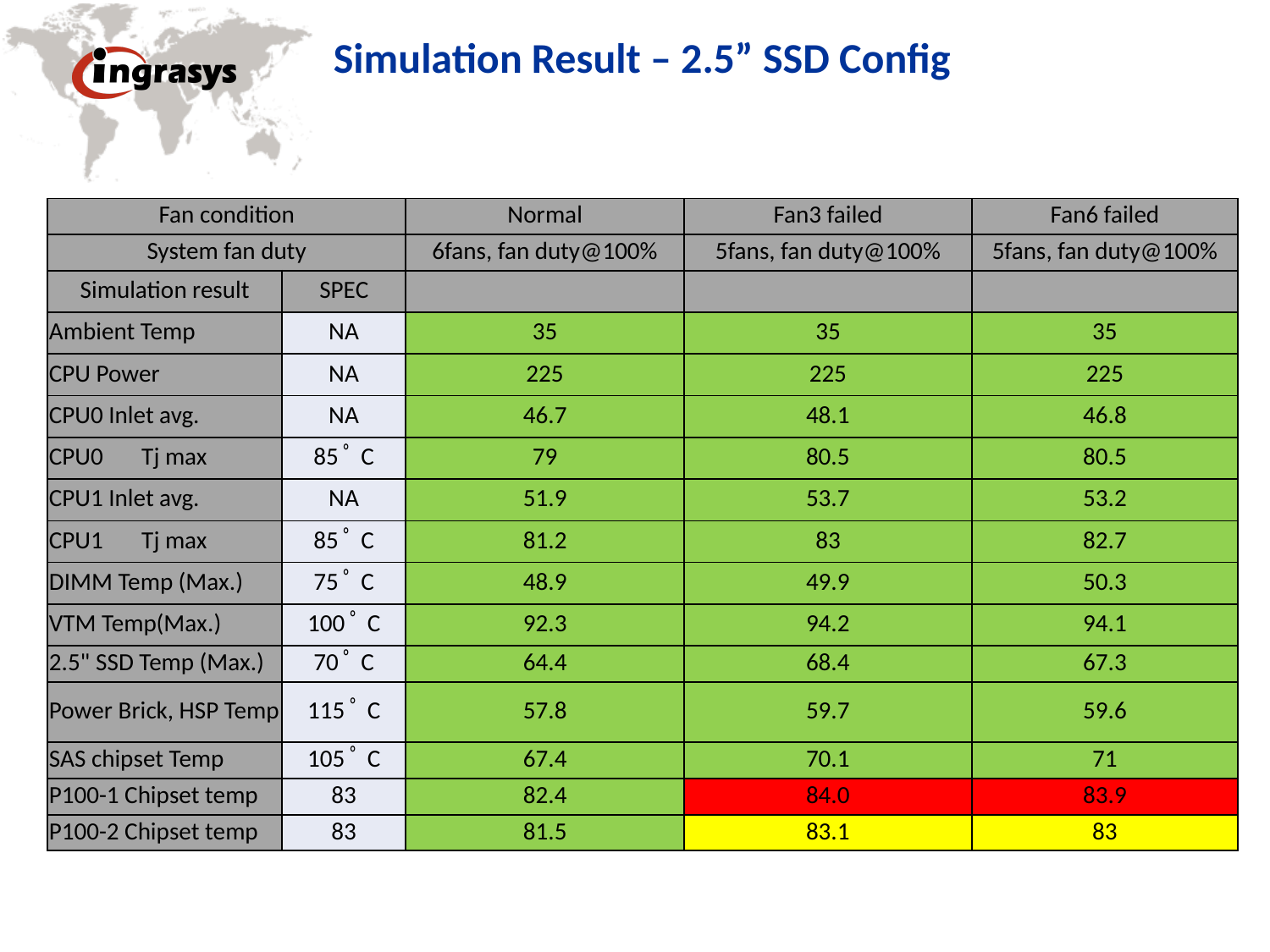

Simulation Result – 2.5” SSD Config
| Fan condition |  | Normal | Fan3 failed | Fan6 failed |
| --- | --- | --- | --- | --- |
| System fan duty |  | 6fans, fan duty@100% | 5fans, fan duty@100% | 5fans, fan duty@100% |
| Simulation result | SPEC |  |  |  |
| Ambient Temp | NA | 35 | 35 | 35 |
| CPU Power | NA | 225 | 225 | 225 |
| CPU0 Inlet avg. | NA | 46.7 | 48.1 | 46.8 |
| CPU0 Tj max | 85ﾟC | 79 | 80.5 | 80.5 |
| CPU1 Inlet avg. | NA | 51.9 | 53.7 | 53.2 |
| CPU1 Tj max | 85ﾟC | 81.2 | 83 | 82.7 |
| DIMM Temp (Max.) | 75ﾟC | 48.9 | 49.9 | 50.3 |
| VTM Temp(Max.) | 100ﾟC | 92.3 | 94.2 | 94.1 |
| 2.5" SSD Temp (Max.) | 70ﾟC | 64.4 | 68.4 | 67.3 |
| Power Brick, HSP Temp | 115ﾟC | 57.8 | 59.7 | 59.6 |
| SAS chipset Temp | 105ﾟC | 67.4 | 70.1 | 71 |
| P100-1 Chipset temp | 83 | 82.4 | 84.0 | 83.9 |
| P100-2 Chipset temp | 83 | 81.5 | 83.1 | 83 |